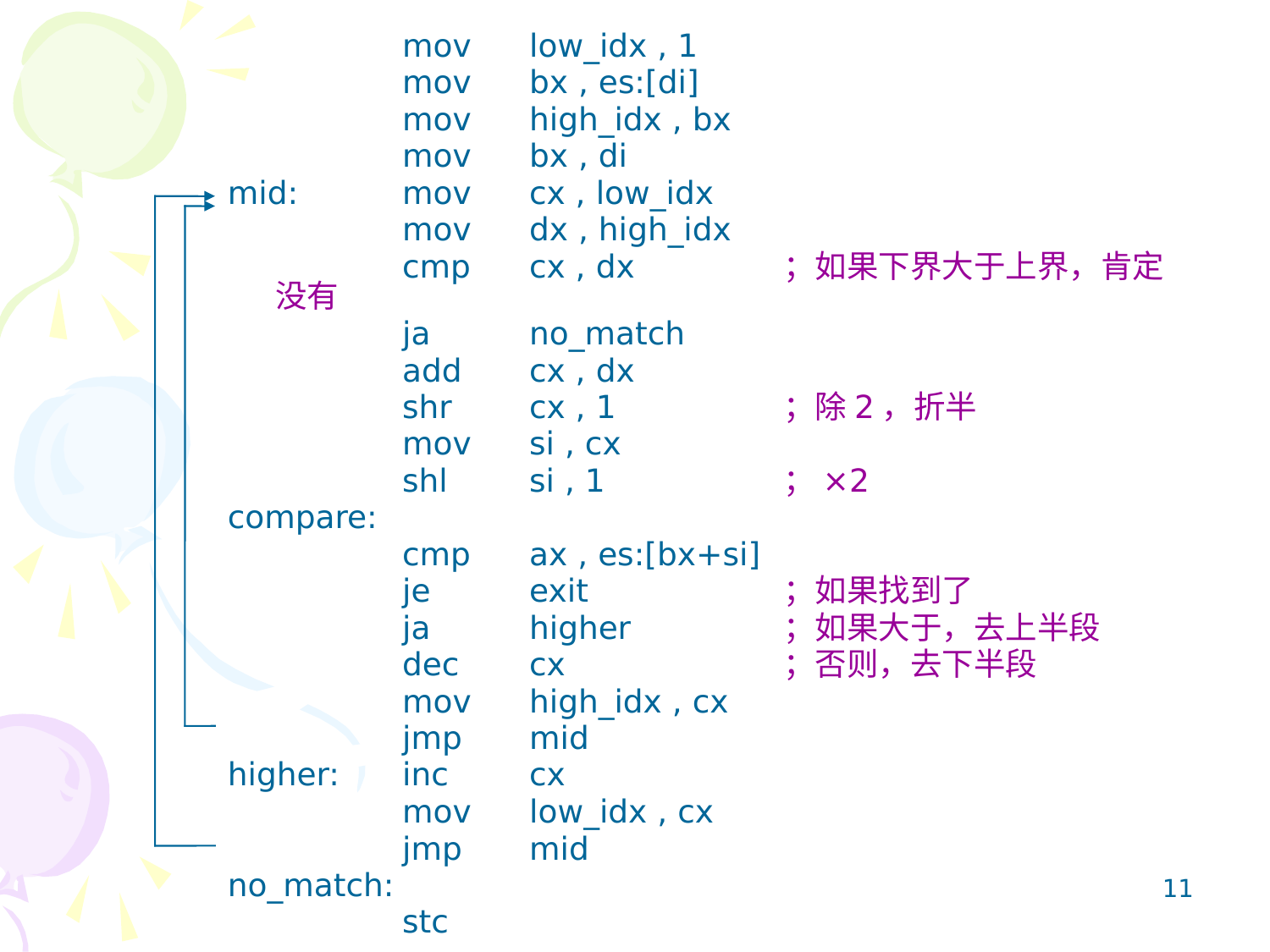

mov	low_idx , 1
        	mov     	bx , es:[di]
        	mov     	high_idx , bx
        	mov     	bx , di
mid:    	mov     	cx , low_idx
        	mov     	dx , high_idx
        	cmp     	cx , dx		；如果下界大于上界，肯定没有
        	ja      	no_match
        	add     	cx , dx
        	shr     	cx , 1		；除2，折半
        	mov     	si , cx
        	shl     	si , 1		；×2
compare:
        	cmp     	ax , es:[bx+si]
        	je      	exit 		；如果找到了
        	ja      	higher		；如果大于，去上半段
		dec     	cx		；否则，去下半段
        	mov     	high_idx , cx
        	jmp     	mid
higher: 	inc     	cx
        	mov     	low_idx , cx
        	jmp     	mid
no_match:
        	stc

11